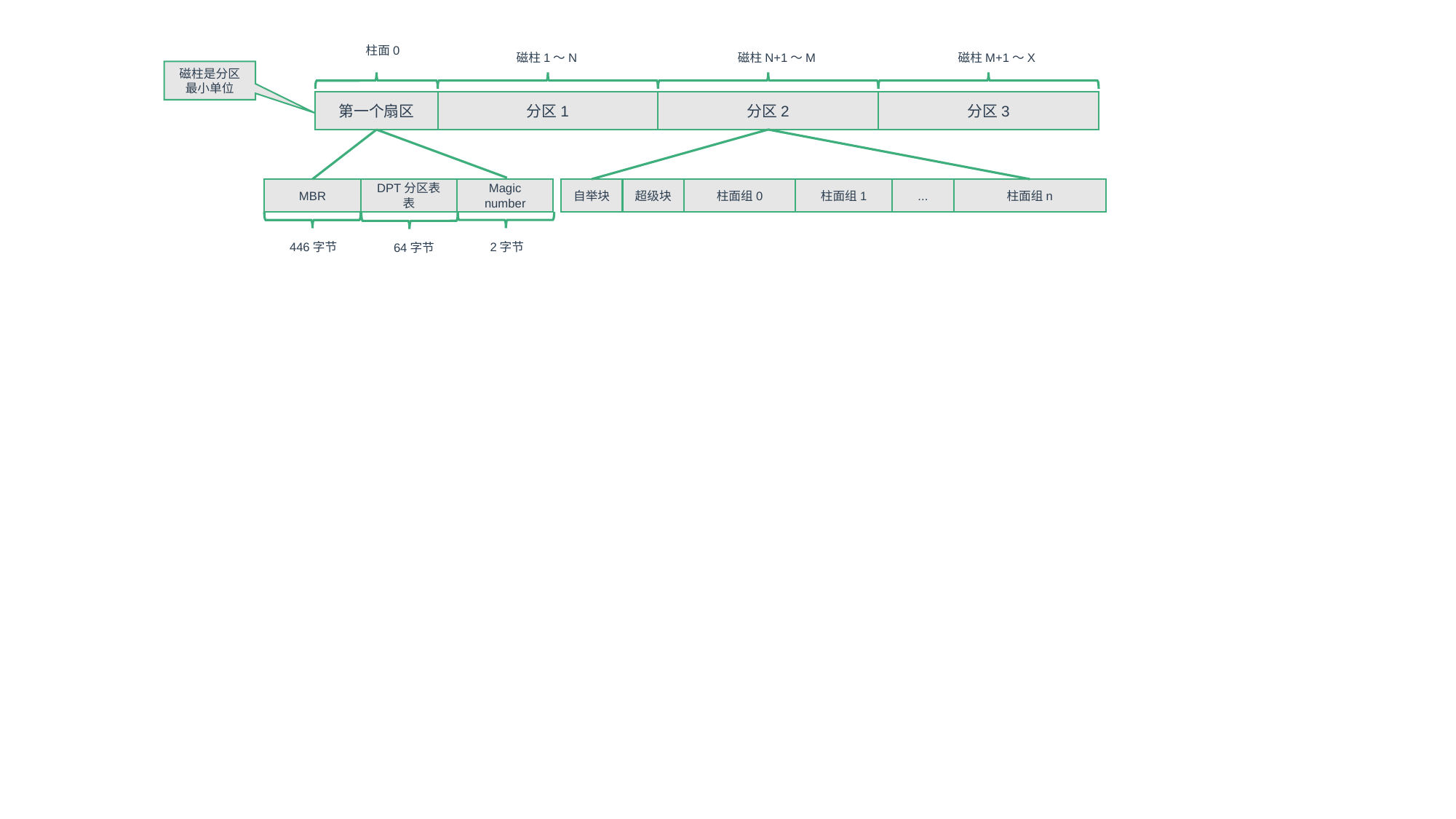

柱面0
磁柱1～N
磁柱N+1～M
磁柱M+1～X
磁柱是分区最小单位
第一个扇区
分区3
分区1
分区2
MBR
DPT分区表表
Magic number
自举块
柱面组0
柱面组1
...
柱面组n
超级块

   2字节

 446字节

   64字节